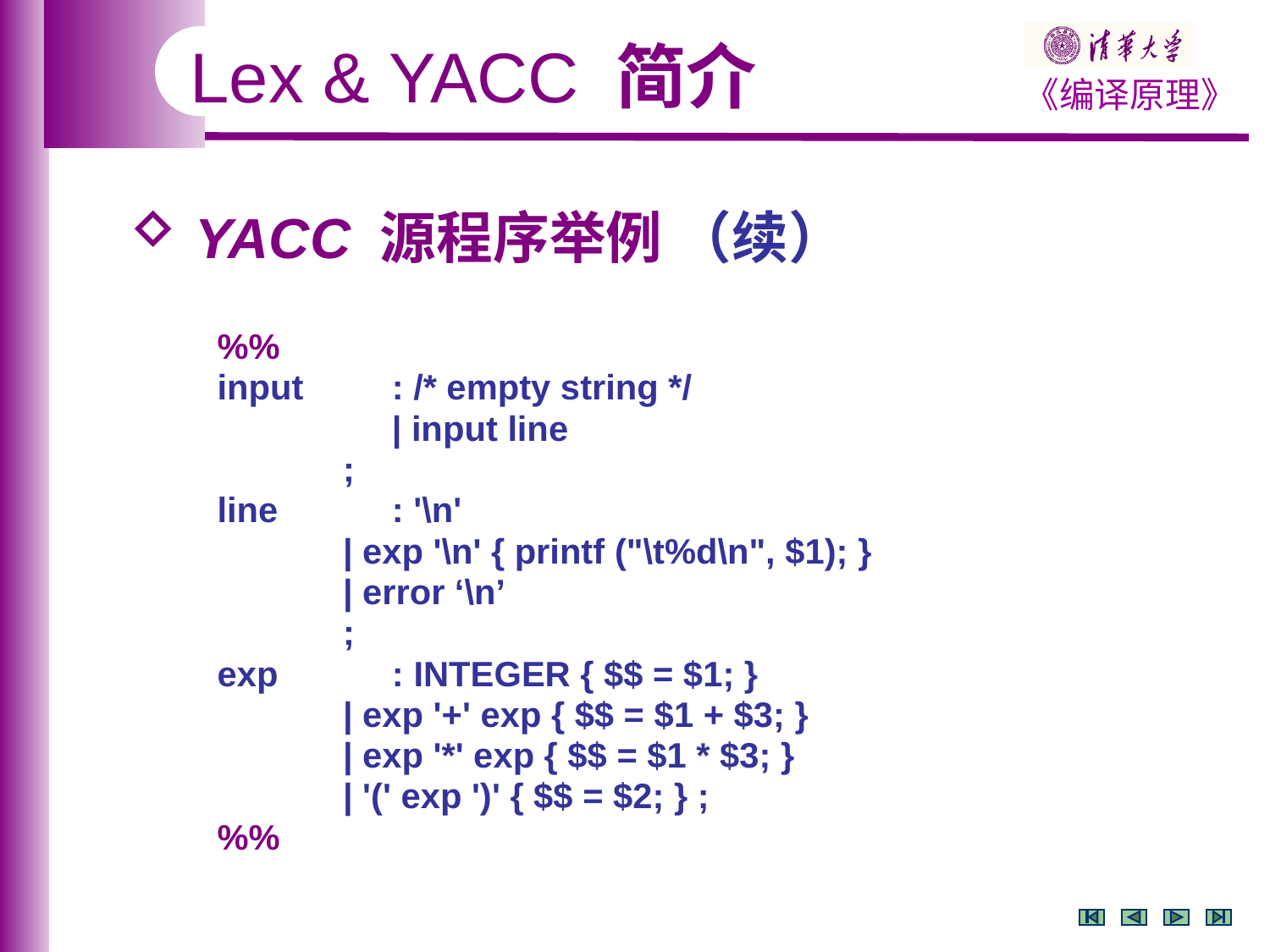

Lex & YACC 简介

 YACC 源程序举例 （续）
%%
input	: /* empty string */
        	| input line
	        ;
line	: '\n'
	        | exp '\n' { printf ("\t%d\n", $1); }
	        | error ‘\n’
	        ;
exp	: INTEGER { $$ = $1; }
	        | exp '+' exp { $$ = $1 + $3; }
	        | exp '*' exp { $$ = $1 * $3; }
	        | '(' exp ')' { $$ = $2; } ;
%%